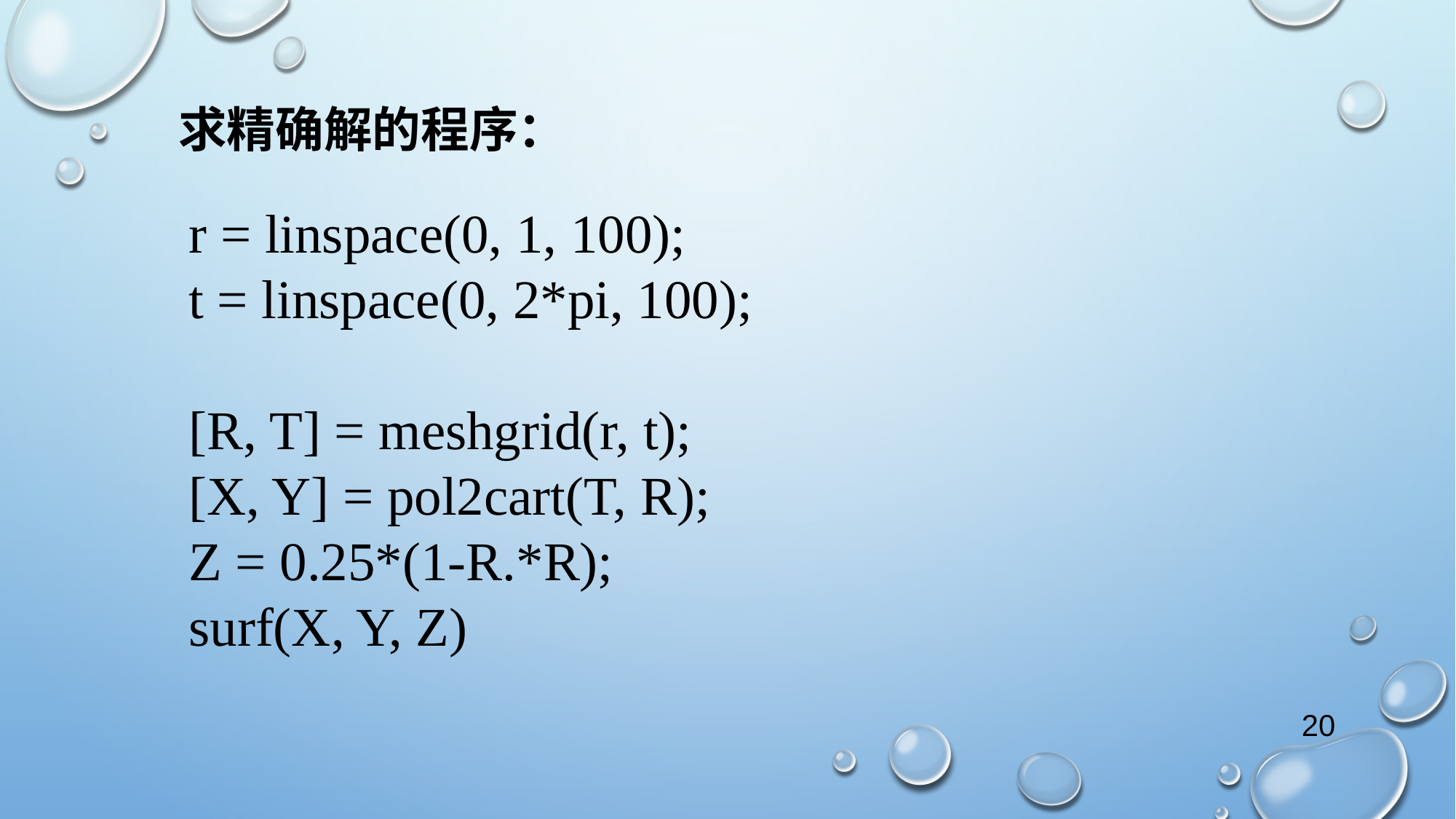

求精确解的程序：
r = linspace(0, 1, 100);
t = linspace(0, 2*pi, 100);

[R, T] = meshgrid(r, t);
[X, Y] = pol2cart(T, R);
Z = 0.25*(1-R.*R);
surf(X, Y, Z)
20